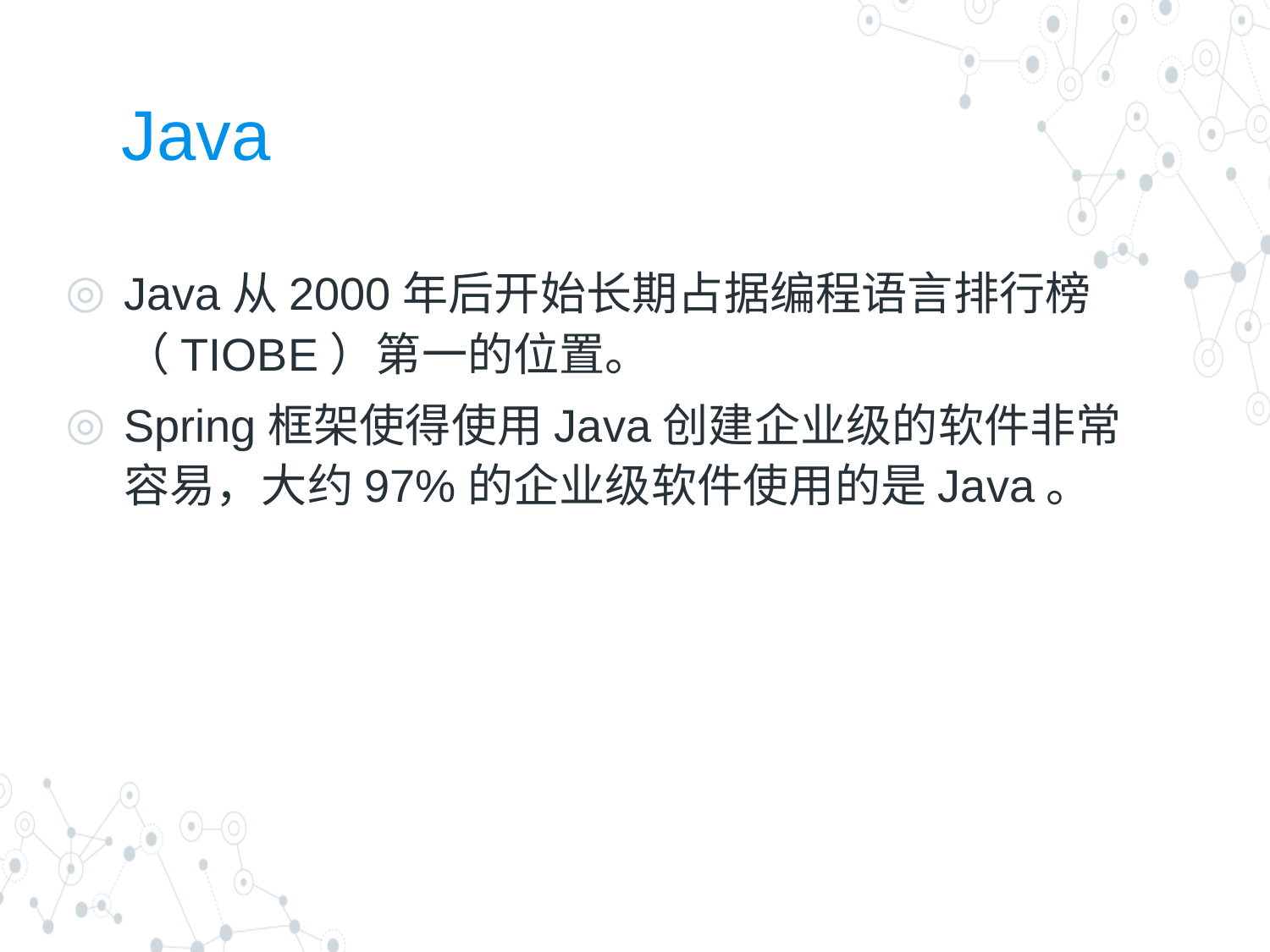

# Java
Java从2000年后开始长期占据编程语言排行榜（TIOBE）第一的位置。
Spring框架使得使用Java创建企业级的软件非常容易，大约97%的企业级软件使用的是Java。